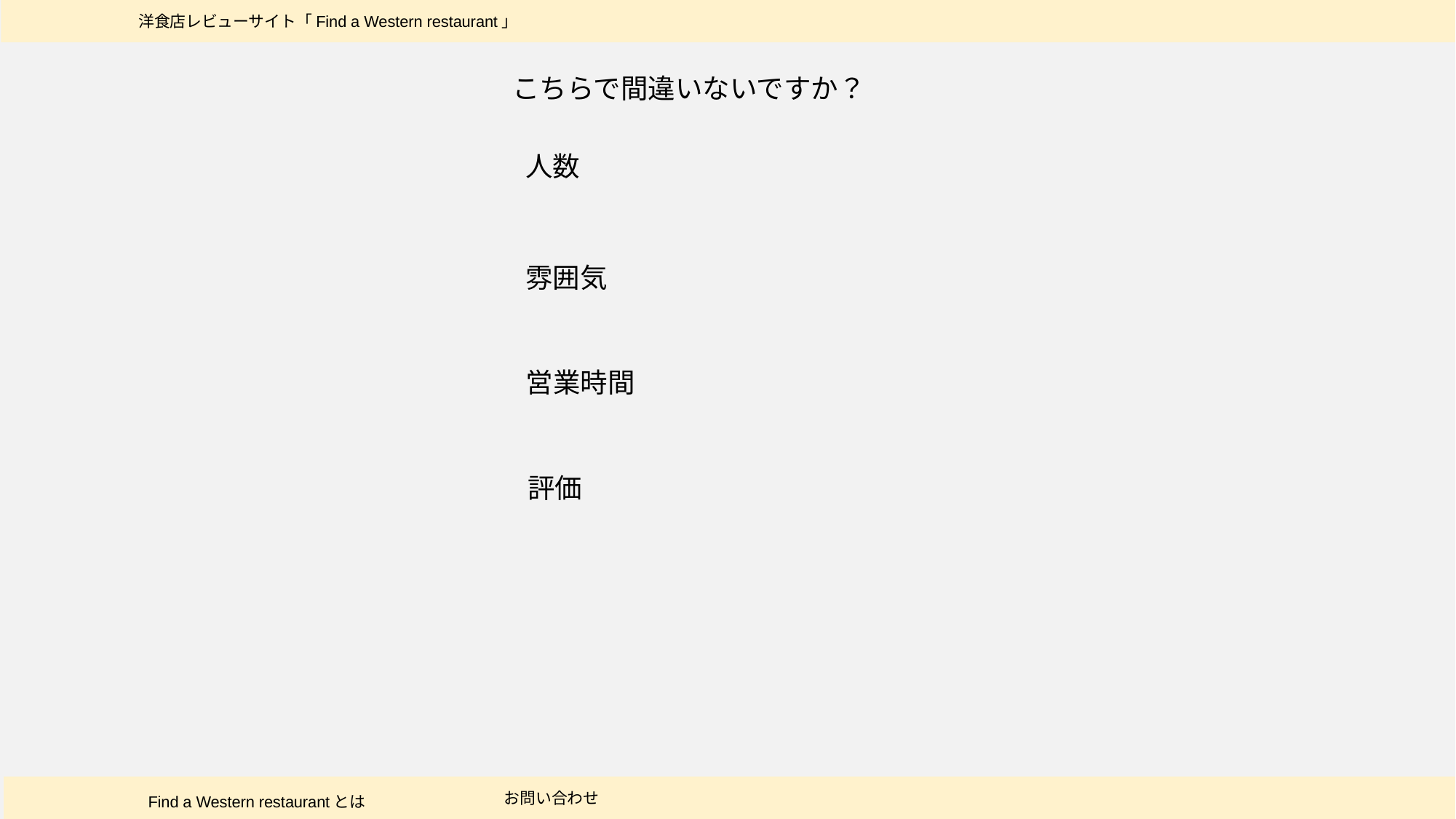

洋食店レビューサイト「Find a Western restaurant」
こちらで間違いないですか？
人数
雰囲気
営業時間
評価

お問い合わせ
Find a Western restaurantとは